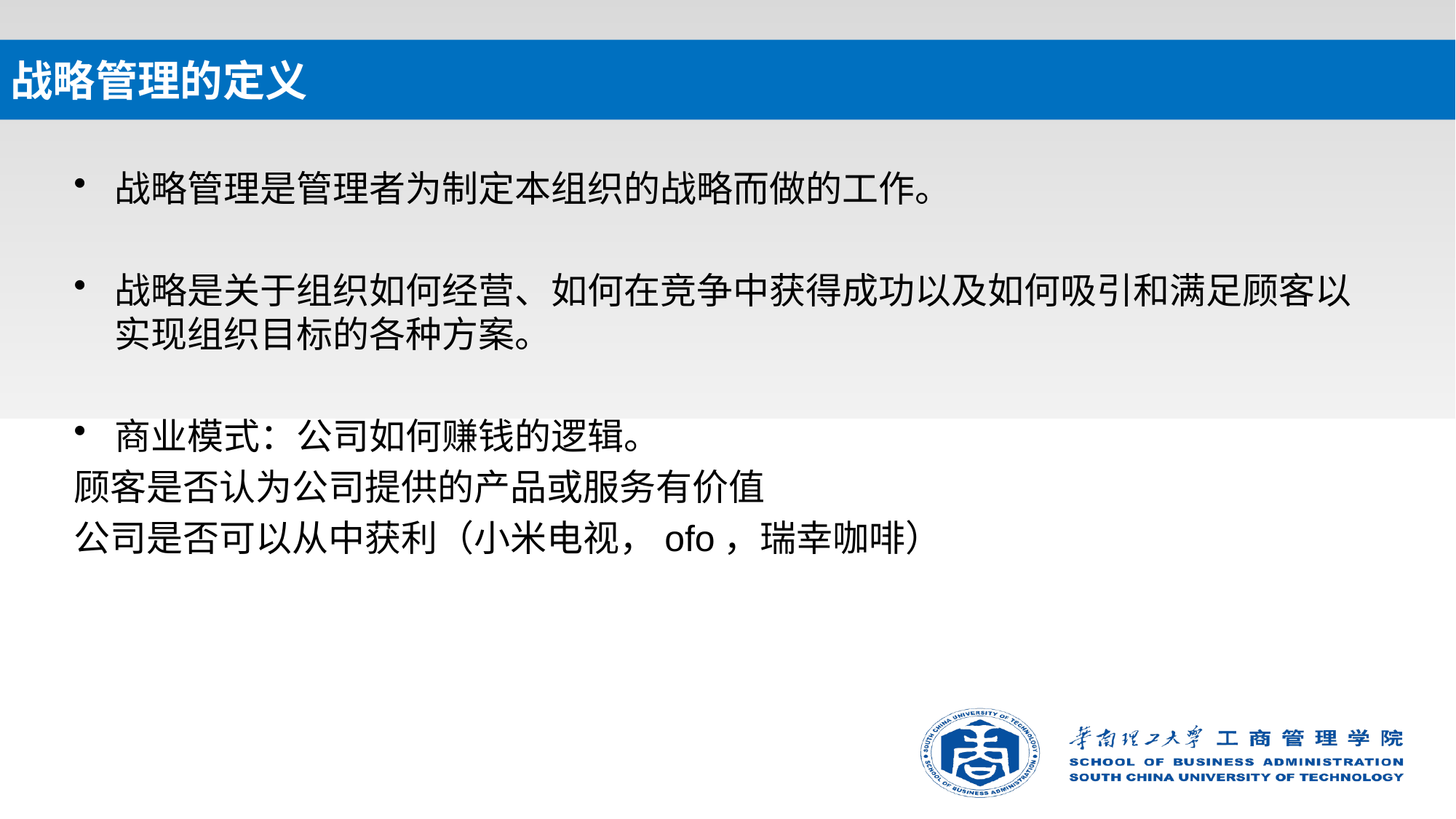

# 战略管理的定义
战略管理是管理者为制定本组织的战略而做的工作。

战略是关于组织如何经营、如何在竞争中获得成功以及如何吸引和满足顾客以实现组织目标的各种方案。

商业模式：公司如何赚钱的逻辑。
顾客是否认为公司提供的产品或服务有价值
公司是否可以从中获利（小米电视，ofo，瑞幸咖啡）